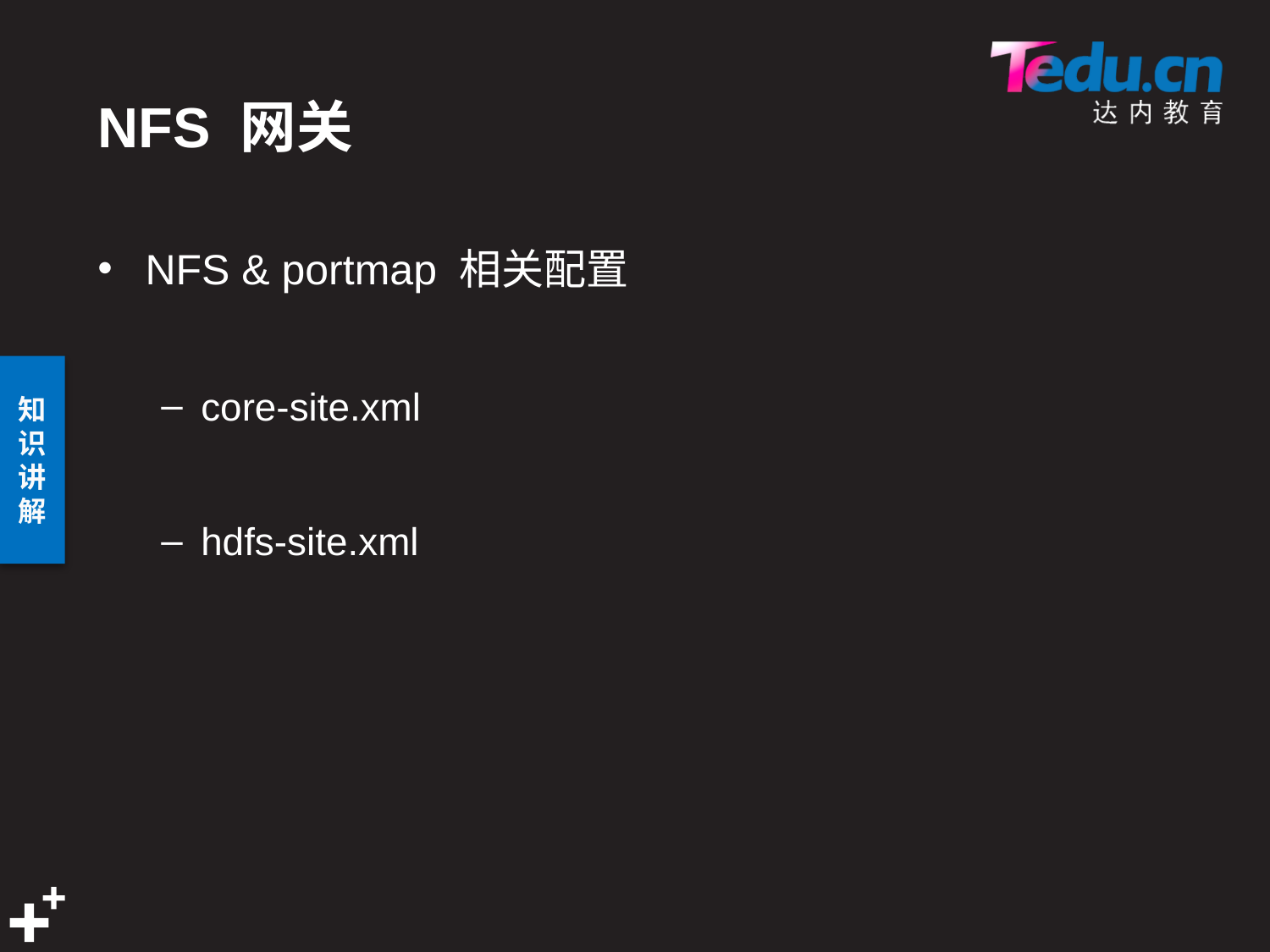

# NFS 网关
NFS & portmap 相关配置

core-site.xml

hdfs-site.xml